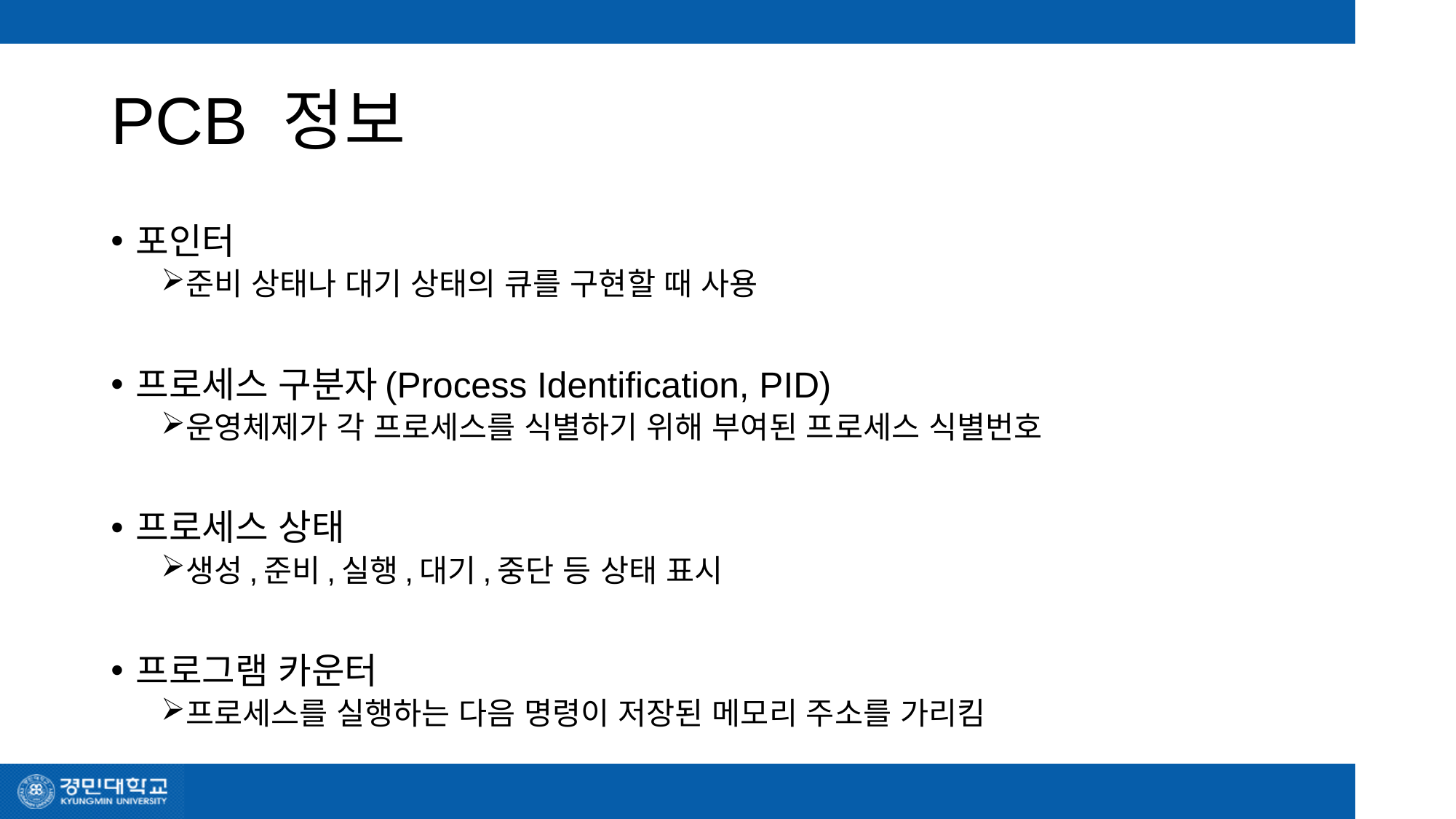

# PCB 정보
포인터
준비 상태나 대기 상태의 큐를 구현할 때 사용

프로세스 구분자(Process Identification, PID)
운영체제가 각 프로세스를 식별하기 위해 부여된 프로세스 식별번호

프로세스 상태
생성,준비,실행,대기,중단 등 상태 표시

프로그램 카운터
프로세스를 실행하는 다음 명령이 저장된 메모리 주소를 가리킴